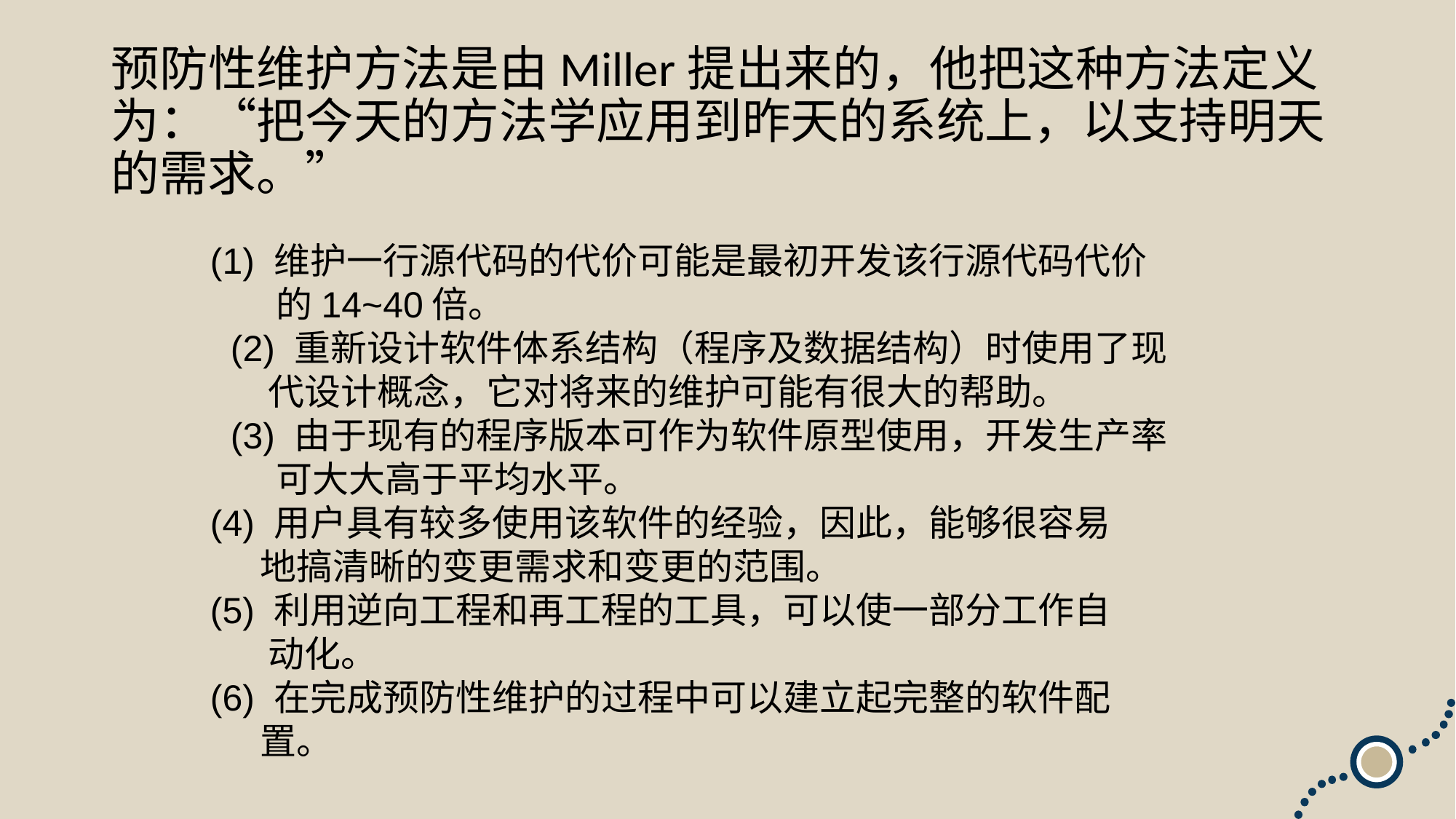

# 预防性维护方法是由Miller提出来的，他把这种方法定义为：“把今天的方法学应用到昨天的系统上，以支持明天的需求。”
(1) 维护一行源代码的代价可能是最初开发该行源代码代价
       的14~40倍。
  (2) 重新设计软件体系结构（程序及数据结构）时使用了现
      代设计概念，它对将来的维护可能有很大的帮助。
  (3) 由于现有的程序版本可作为软件原型使用，开发生产率
       可大大高于平均水平。
(4) 用户具有较多使用该软件的经验，因此，能够很容易
     地搞清晰的变更需求和变更的范围。
(5) 利用逆向工程和再工程的工具，可以使一部分工作自
      动化。
(6) 在完成预防性维护的过程中可以建立起完整的软件配
     置。